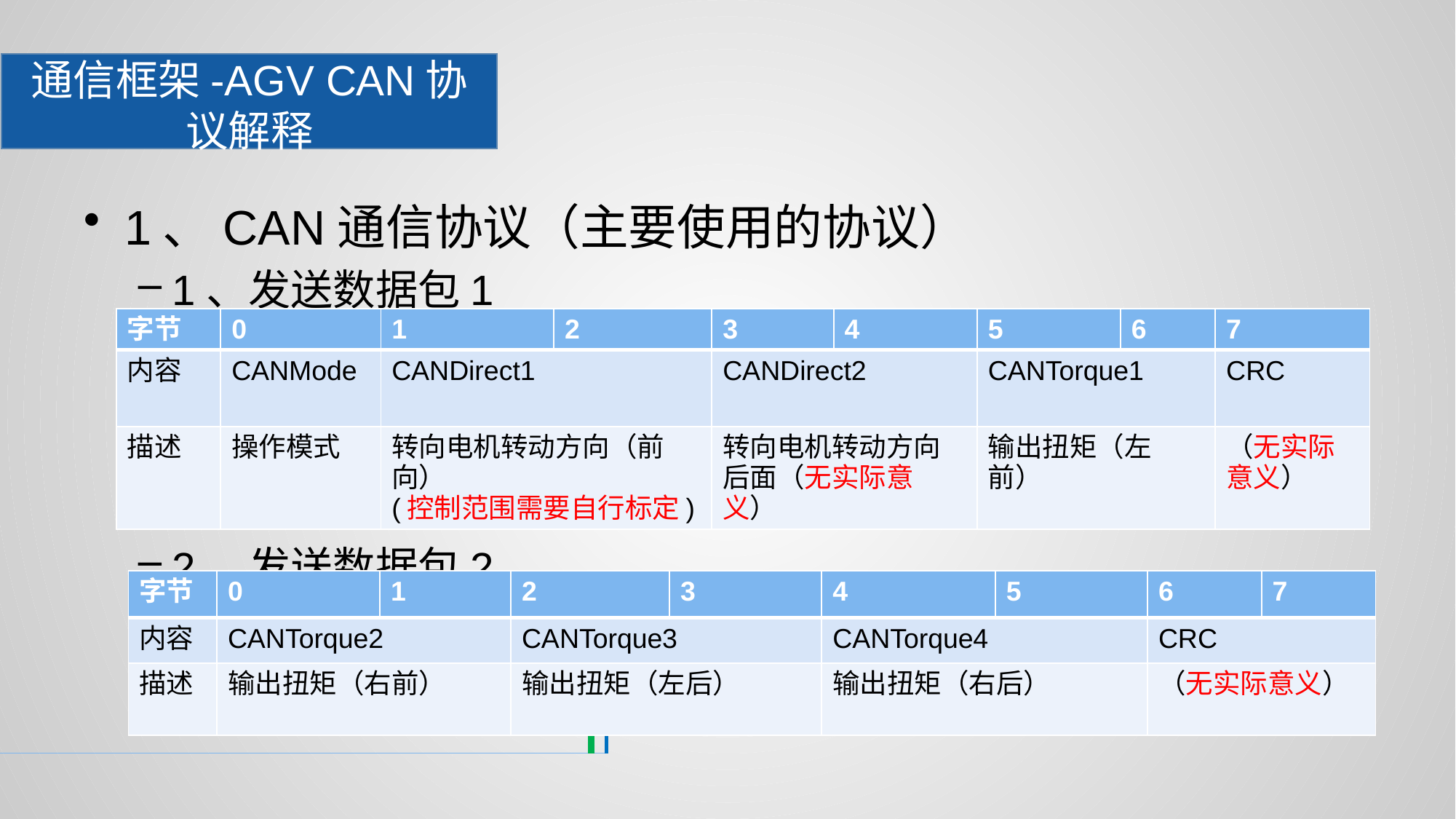

# 通信框架-AGV CAN协议解释
1、CAN通信协议（主要使用的协议）
1、发送数据包1

2、发送数据包2
| 字节 | 0 | 1 | 2 | 3 | 4 | 5 | 6 | 7 |
| --- | --- | --- | --- | --- | --- | --- | --- | --- |
| 内容 | CANMode | CANDirect1 |  | CANDirect2 |  | CANTorque1 |  | CRC |
| 描述 | 操作模式 | 转向电机转动方向（前向） (控制范围需要自行标定) |  | 转向电机转动方向 后面（无实际意义） |  | 输出扭矩（左前） |  | （无实际意义） |
| 字节 | 0 | 1 | 2 | 3 | 4 | 5 | 6 | 7 |
| --- | --- | --- | --- | --- | --- | --- | --- | --- |
| 内容 | CANTorque2 |  | CANTorque3 |  | CANTorque4 |  | CRC |  |
| 描述 | 输出扭矩（右前） |  | 输出扭矩（左后） |  | 输出扭矩（右后） |  | （无实际意义） |  |